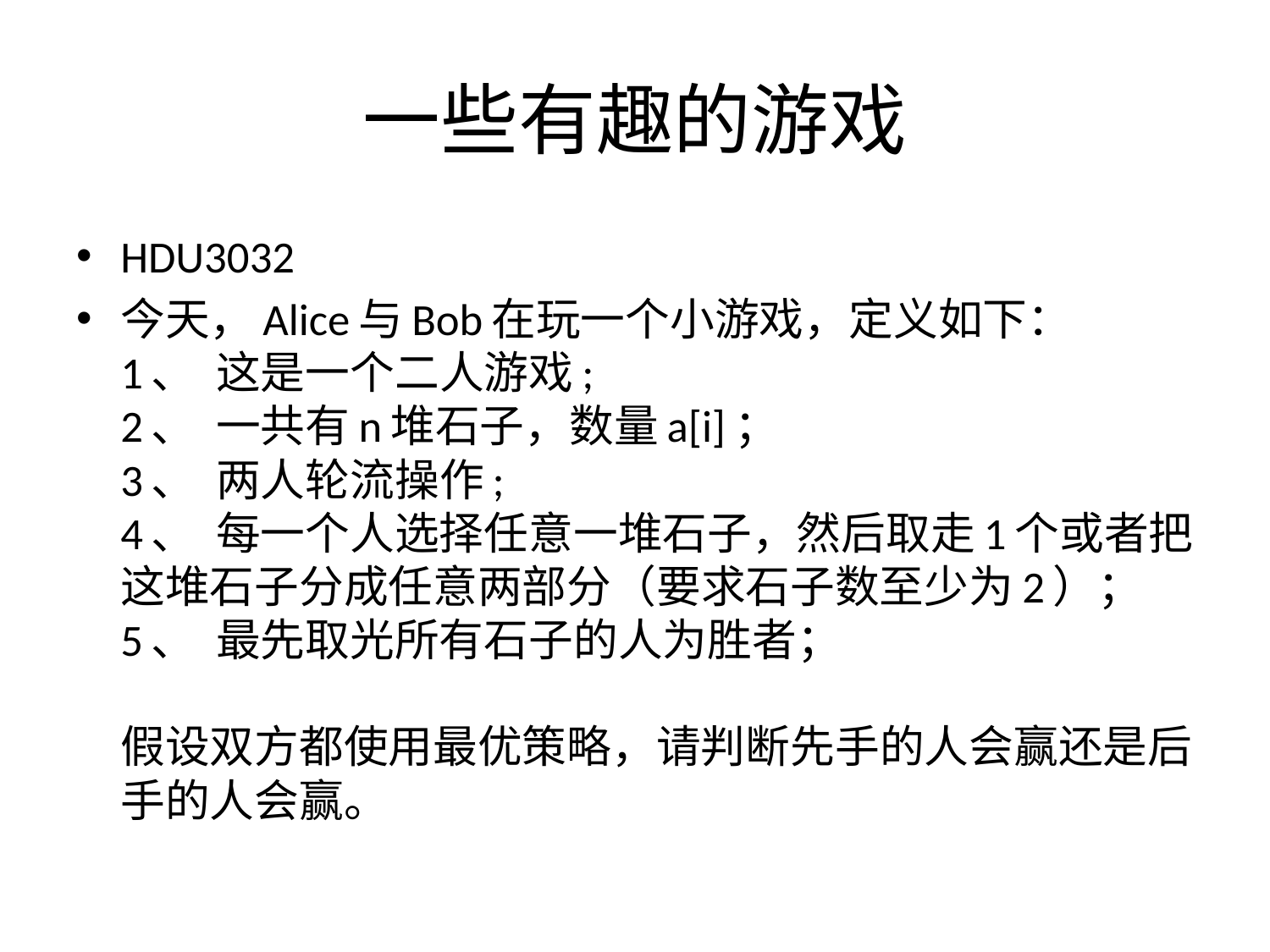

# 一些有趣的游戏
HDU3032
今天，Alice与Bob在玩一个小游戏，定义如下：
1、  这是一个二人游戏;
2、  一共有n堆石子，数量a[i]；
3、  两人轮流操作;
4、  每一个人选择任意一堆石子，然后取走1个或者把这堆石子分成任意两部分（要求石子数至少为2）；
5、  最先取光所有石子的人为胜者；
假设双方都使用最优策略，请判断先手的人会赢还是后手的人会赢。